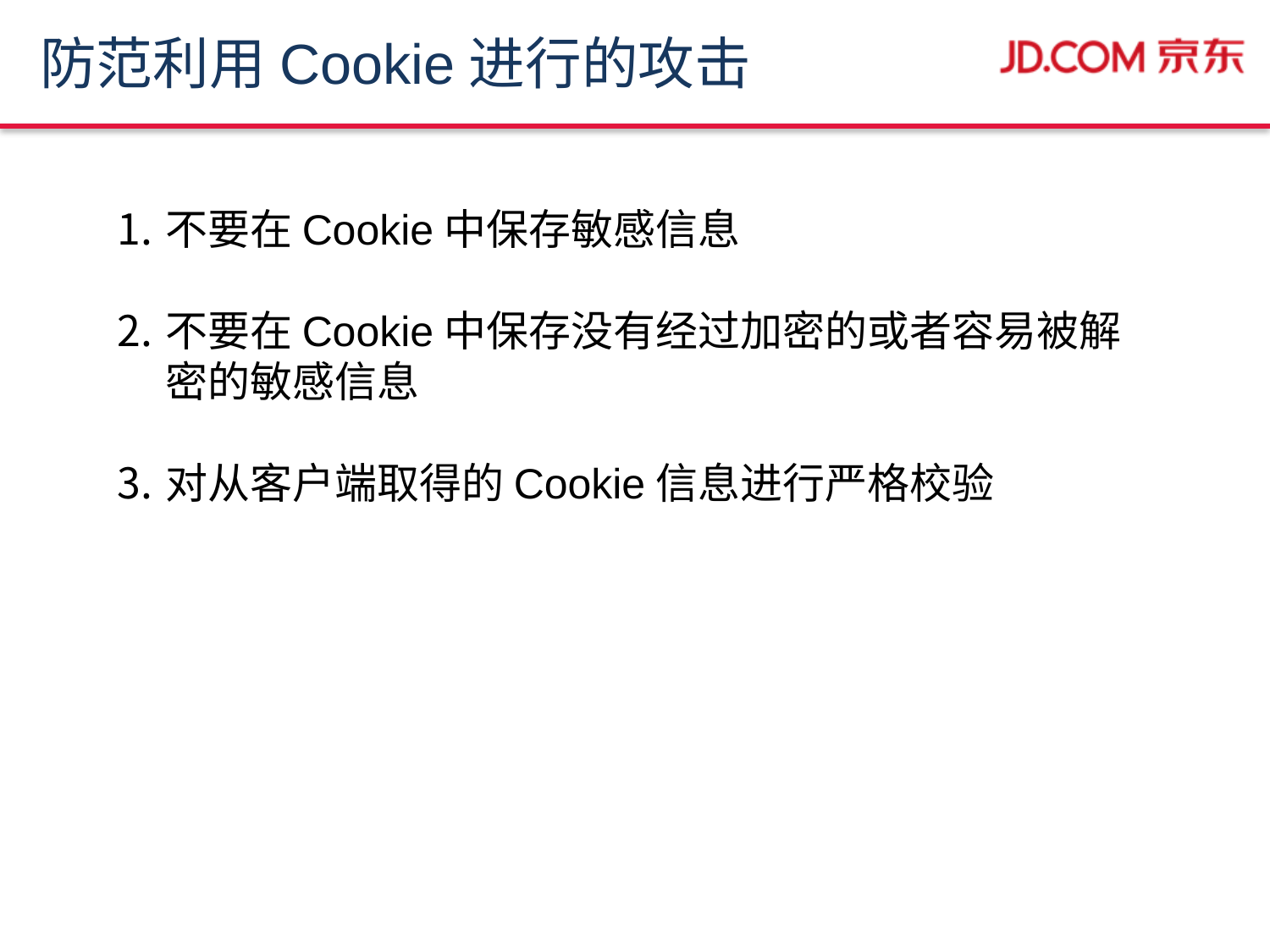

# 防范利用Cookie进行的攻击

不要在Cookie中保存敏感信息

不要在Cookie中保存没有经过加密的或者容易被解密的敏感信息

对从客户端取得的Cookie信息进行严格校验